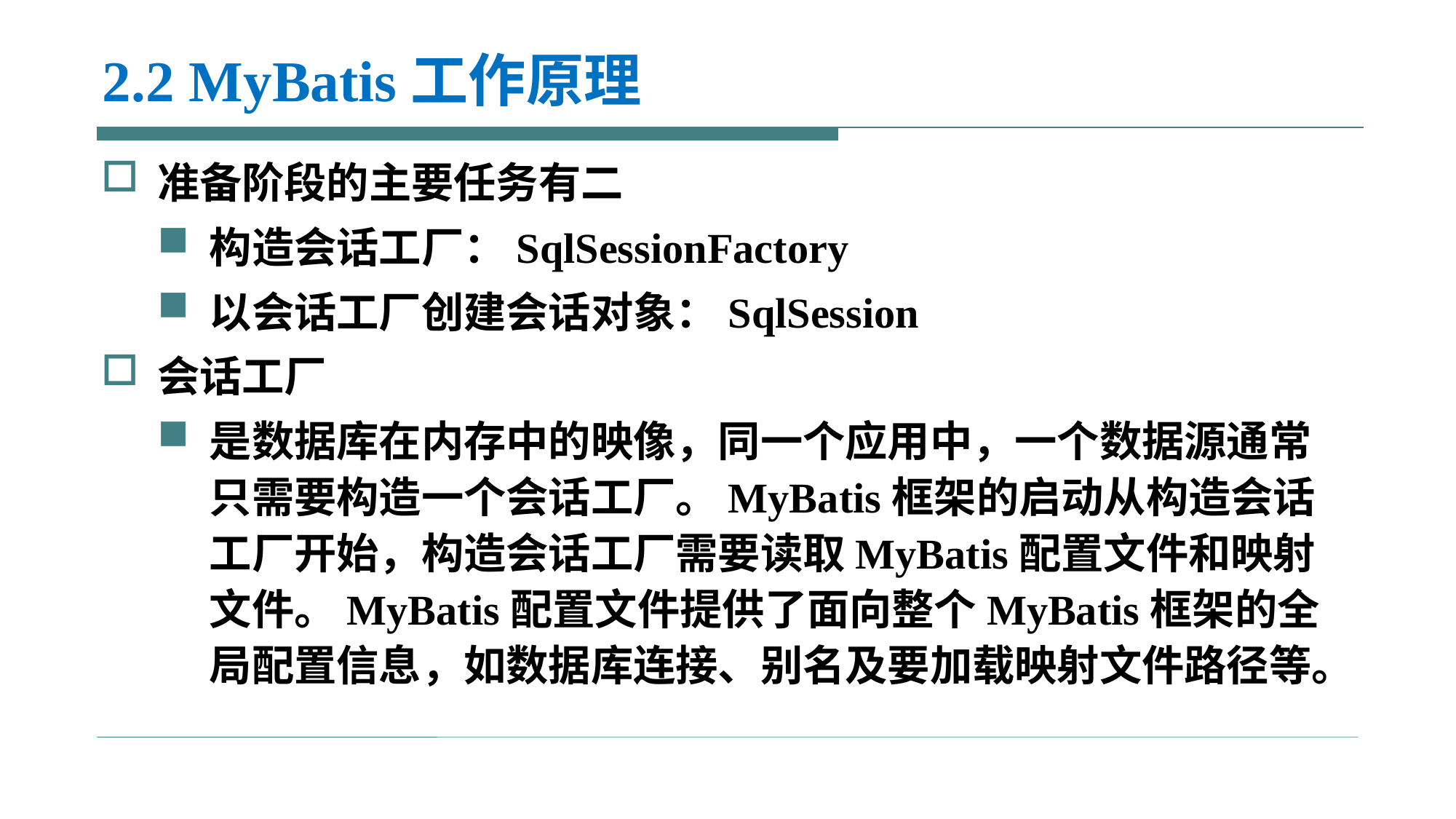

# 2.2 MyBatis工作原理
准备阶段的主要任务有二
构造会话工厂：SqlSessionFactory
以会话工厂创建会话对象：SqlSession
会话工厂
是数据库在内存中的映像，同一个应用中，一个数据源通常只需要构造一个会话工厂。MyBatis框架的启动从构造会话工厂开始，构造会话工厂需要读取MyBatis配置文件和映射文件。MyBatis配置文件提供了面向整个MyBatis框架的全局配置信息，如数据库连接、别名及要加载映射文件路径等。
14